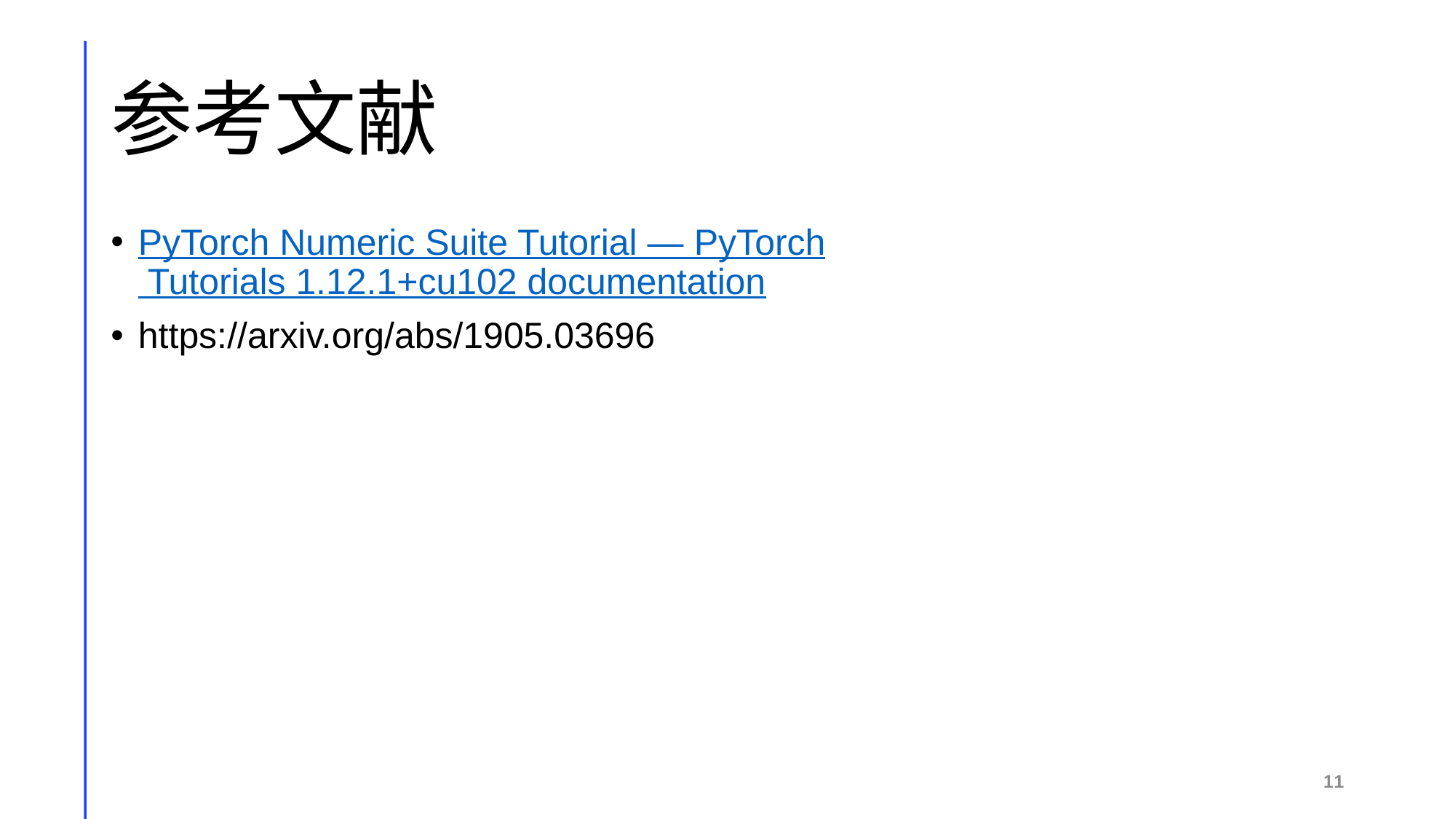

# 参考文献
PyTorch Numeric Suite Tutorial — PyTorch Tutorials 1.12.1+cu102 documentation
https://arxiv.org/abs/1905.03696

11